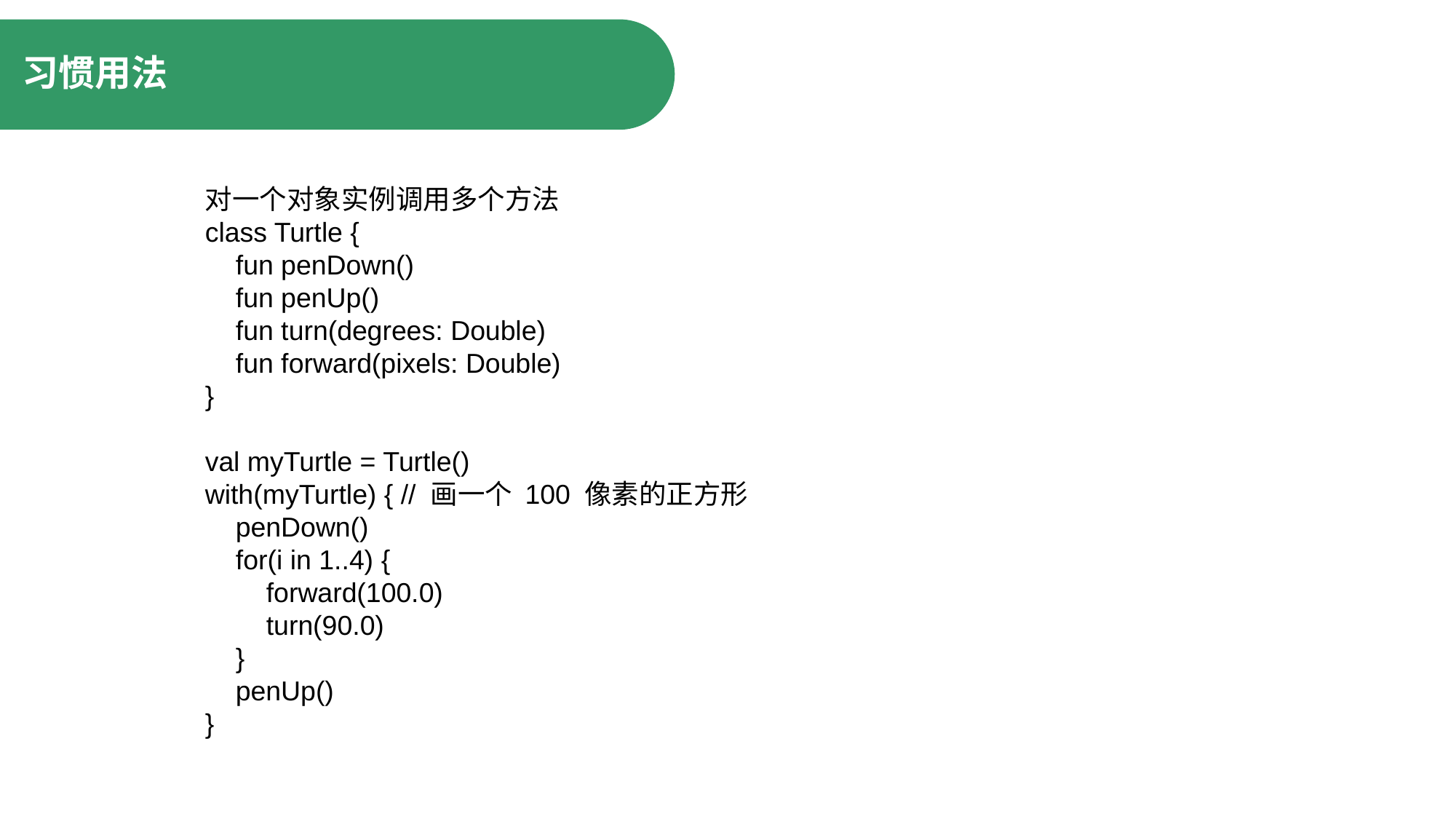

习惯用法
对一个对象实例调用多个方法
class Turtle {
    fun penDown()
    fun penUp()
    fun turn(degrees: Double)
    fun forward(pixels: Double)
}

val myTurtle = Turtle()
with(myTurtle) { // 画一个 100 像素的正方形
    penDown()
    for(i in 1..4) {
        forward(100.0)
        turn(90.0)
    }
    penUp()
}